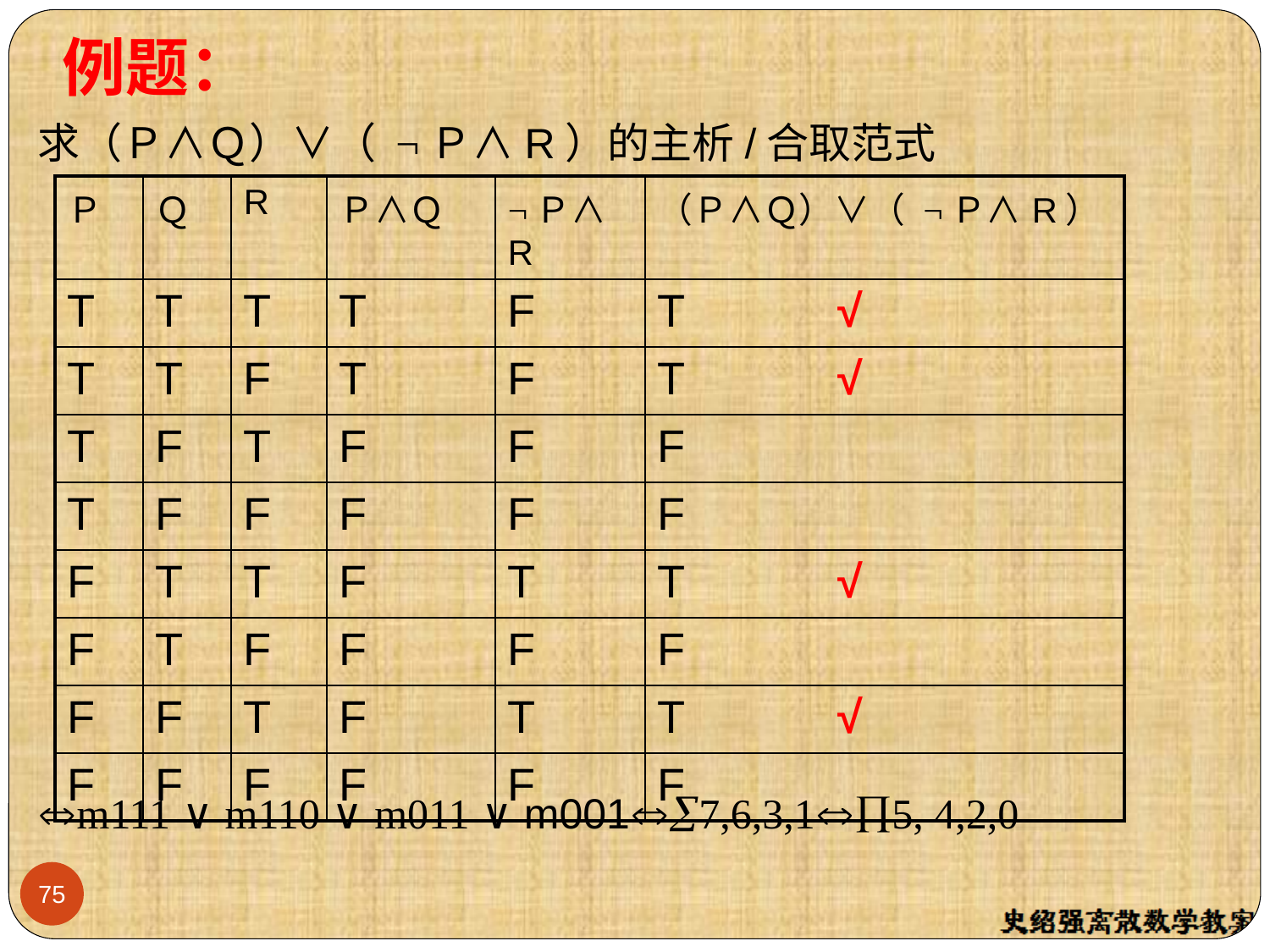

例题：
求（Ｐ∧Ｑ）∨（ ¬Ｐ∧R）的主析/合取范式

⇔m111 ∨ m110 ∨ m011 ∨ m001⇔∑7,6,3,1⇔∏5, 4,2,0
| Ｐ | Ｑ | R | Ｐ∧Ｑ | ¬Ｐ∧R | （Ｐ∧Ｑ）∨（ ¬Ｐ∧R） |
| --- | --- | --- | --- | --- | --- |
| T | T | T | T | F | T √ |
| T | T | F | T | F | T √ |
| T | F | T | F | F | F |
| T | F | F | F | F | F |
| F | T | T | F | T | T √ |
| F | T | F | F | F | F |
| F | F | T | F | T | T √ |
| F | F | F | F | F | F |
75